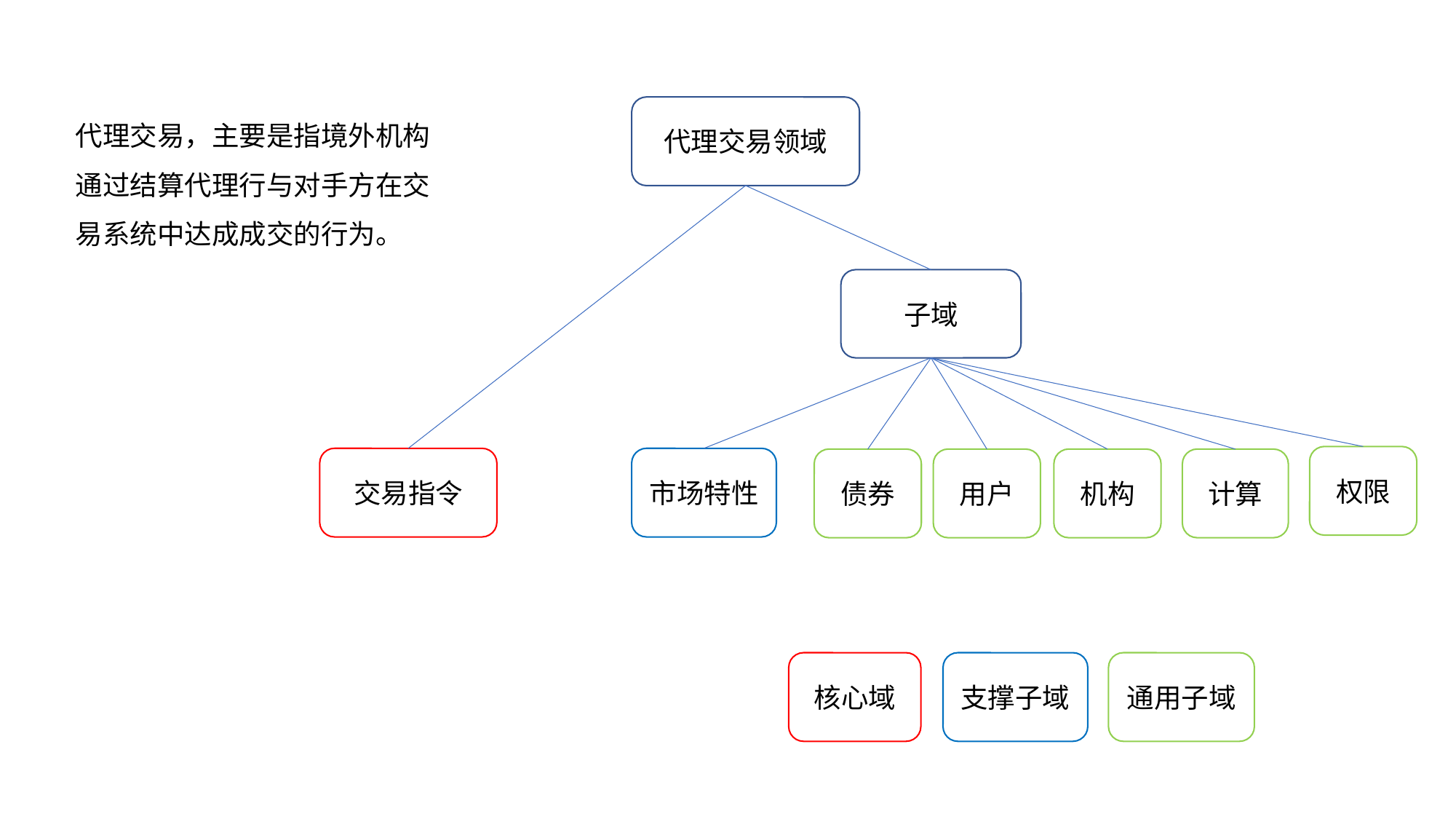

代理交易，主要是指境外机构通过结算代理行与对手方在交易系统中达成成交的行为。
代理交易领域
子域
权限
交易指令
市场特性
债券
用户
机构
计算
核心域
支撑子域
通用子域